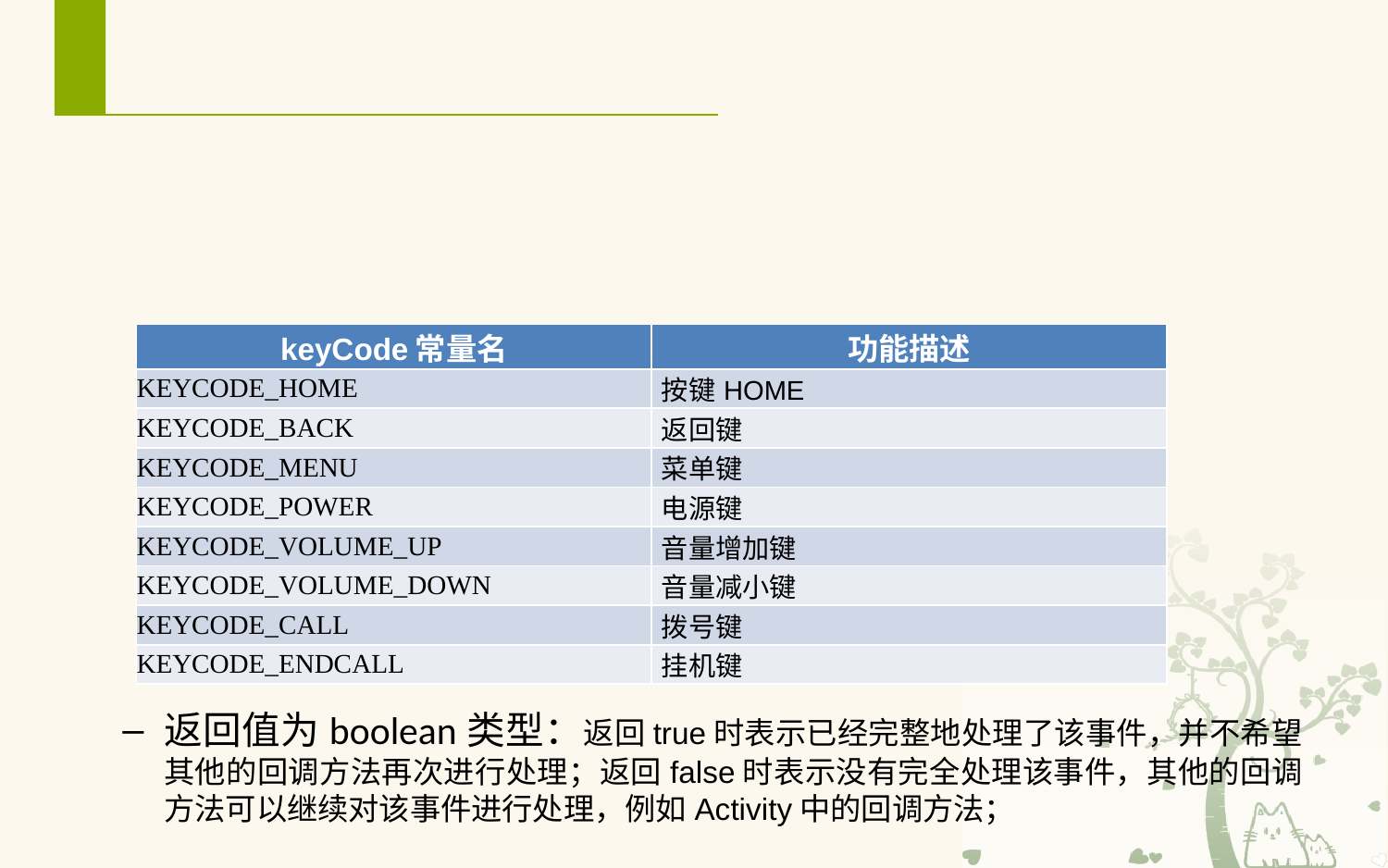

# onKeyDown()方法
用来捕捉手机键盘被按下的事件
public boolean onKeyDown(int keycode, KeyEvent event)
参数keyCode表示被按下的键值，参数event用于封装按键事件的对象

| keyCode常量名 | 功能描述 |
| --- | --- |
| KEYCODE\_HOME | 按键HOME |
| KEYCODE\_BACK | 返回键 |
| KEYCODE\_MENU | 菜单键 |
| KEYCODE\_POWER | 电源键 |
| KEYCODE\_VOLUME\_UP | 音量增加键 |
| KEYCODE\_VOLUME\_DOWN | 音量减小键 |
| KEYCODE\_CALL | 拨号键 |
| KEYCODE\_ENDCALL | 挂机键 |
返回值为boolean类型：返回true时表示已经完整地处理了该事件，并不希望其他的回调方法再次进行处理；返回false时表示没有完全处理该事件，其他的回调方法可以继续对该事件进行处理，例如Activity中的回调方法；